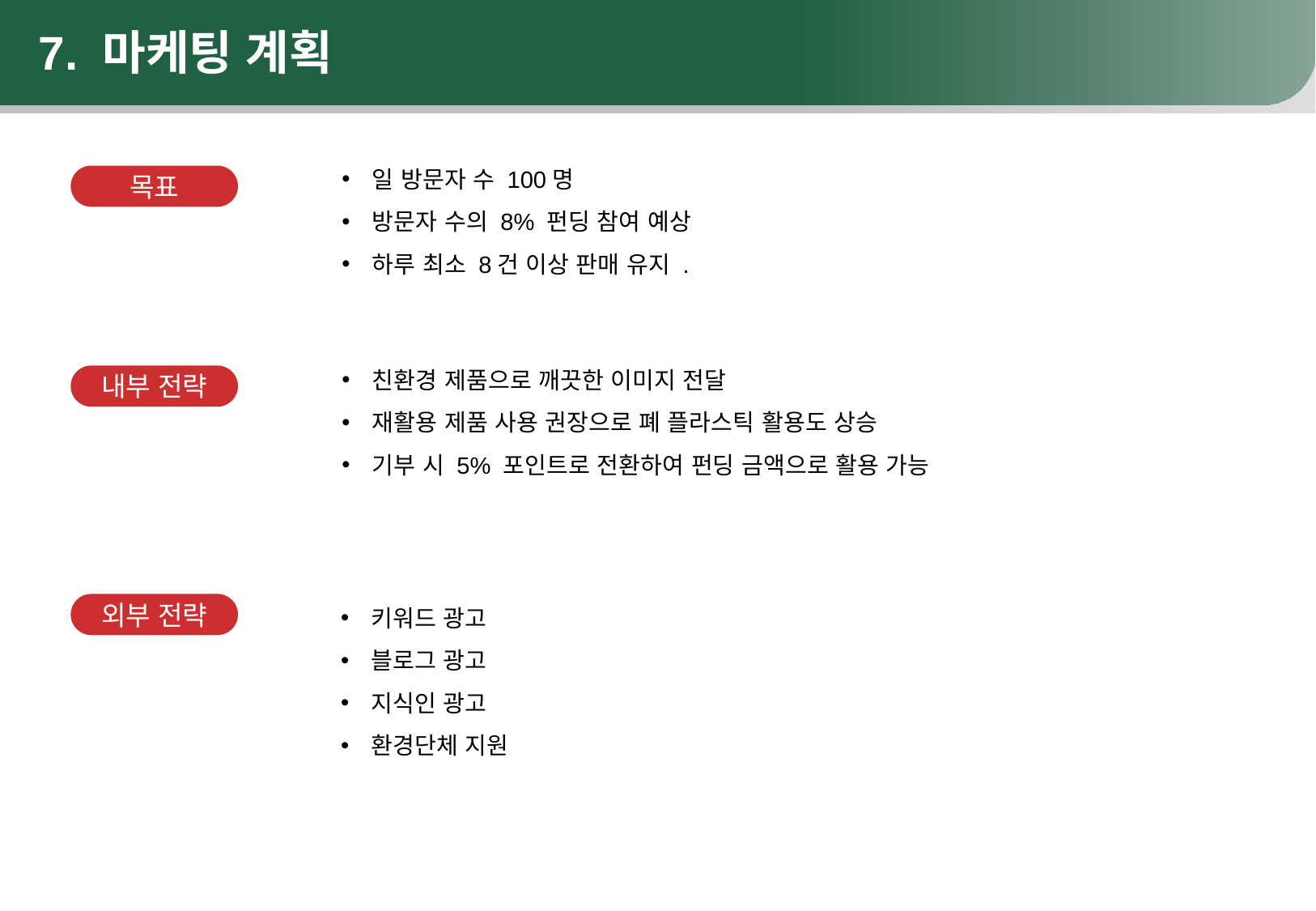

# 7. 마케팅 계획
일 방문자 수 100명
방문자 수의 8% 펀딩 참여 예상
하루 최소 8건 이상 판매 유지 .
목표
친환경 제품으로 깨끗한 이미지 전달
재활용 제품 사용 권장으로 폐 플라스틱 활용도 상승
기부 시 5% 포인트로 전환하여 펀딩 금액으로 활용 가능
내부 전략
키워드 광고
블로그 광고
지식인 광고
환경단체 지원
외부 전략